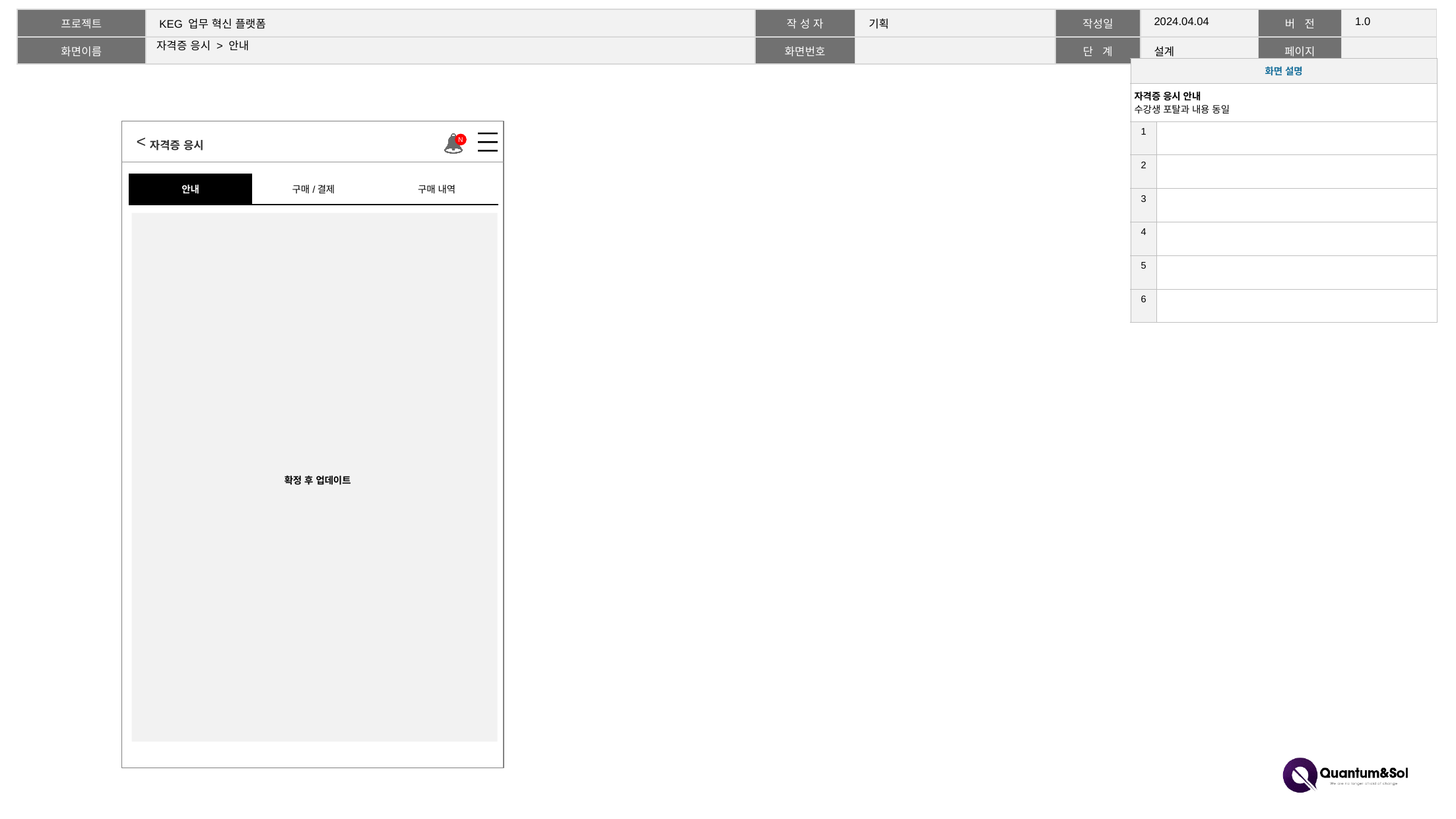

# 자격증 응시 > 안내
| 화면 설명 |  |
| --- | --- |
| 자격증 응시 안내 수강생 포탈과 내용 동일 |  |
| 1 |  |
| 2 |  |
| 3 |  |
| 4 |  |
| 5 |  |
| 6 |  |
자격증 응시
| 안내 | 구매/결제 | 구매 내역 |
| --- | --- | --- |
확정 후 업데이트